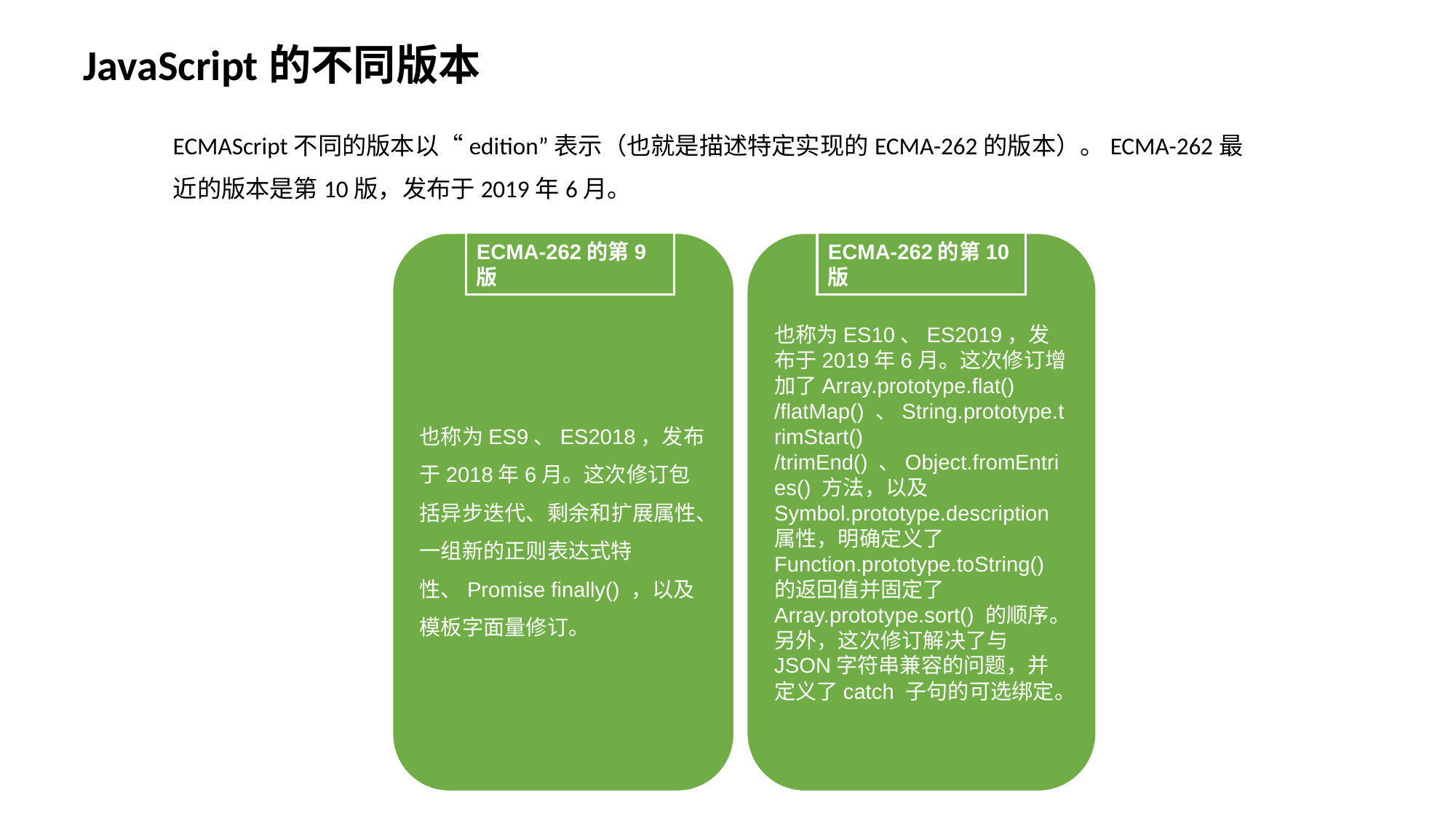

JavaScript的不同版本
ECMAScript不同的版本以“edition”表示（也就是描述特定实现的ECMA-262的版本）。ECMA-262最近的版本是第10版，发布于2019年6月。

也称为ES9、ES2018，发布于2018年6月。这次修订包括异步迭代、剩余和扩展属性、一组新的正则表达式特性、Promise finally() ，以及模板字面量修订。
ECMA-262的第9版
也称为ES10、ES2019，发布于2019年6月。这次修订增加了Array.prototype.flat() /flatMap() 、String.prototype.trimStart() /trimEnd() 、Object.fromEntries() 方法，以及Symbol.prototype.description 属性，明确定义了Function.prototype.toString() 的返回值并固定了Array.prototype.sort() 的顺序。另外，这次修订解决了与JSON字符串兼容的问题，并定义了catch 子句的可选绑定。
ECMA-262的第10版